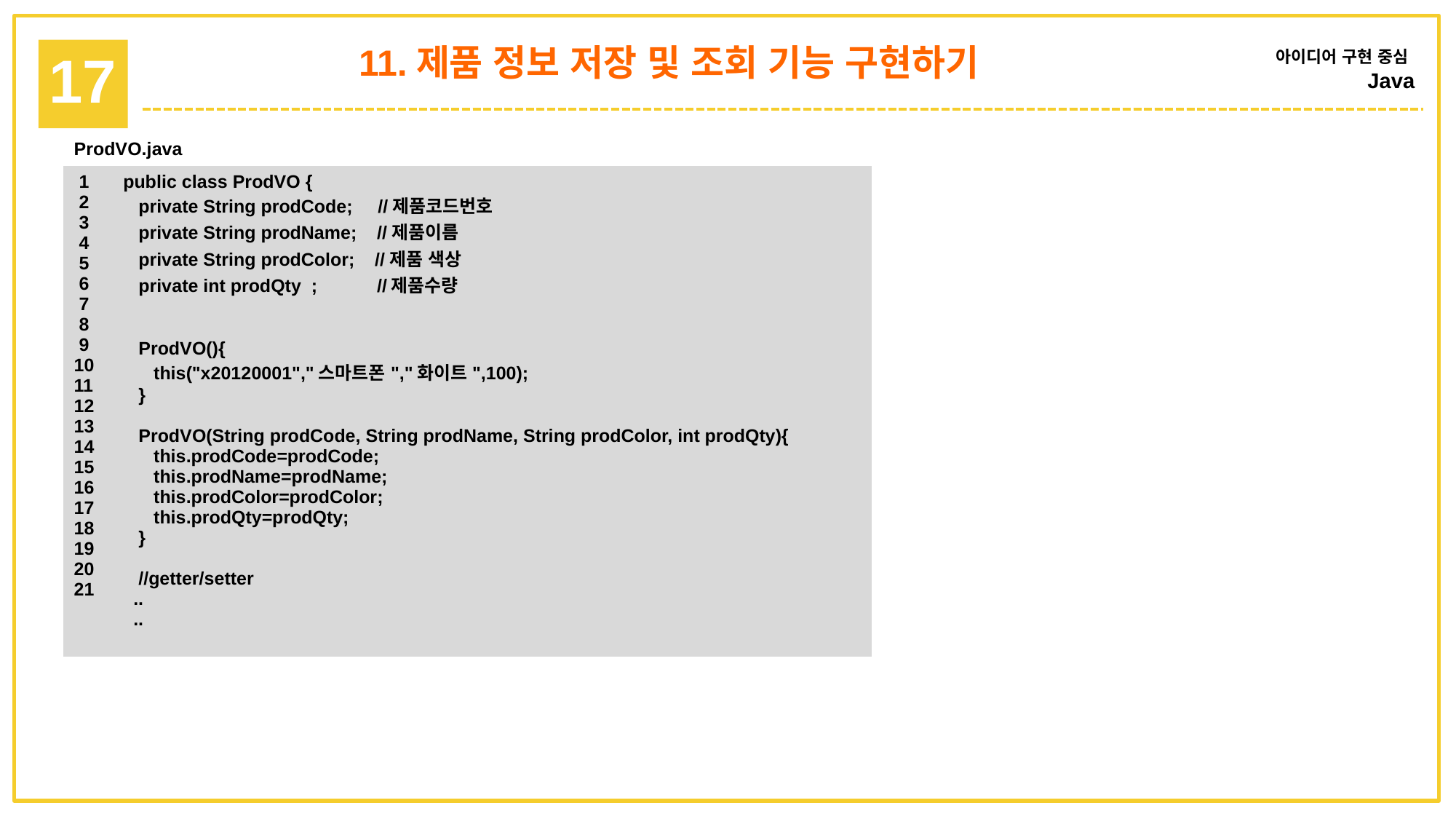

11.제품 정보 저장 및 조회 기능 구현하기
아이디어 구현 중심
Java
17

| ProdVO.java |  |
| --- | --- |
| 1 2 3 4 5 6 7 8 9 10 11 12 13 14 15 16 17 18 19 20 21 | public class ProdVO { private String prodCode; //제품코드번호 private String prodName; //제품이름 private String prodColor; //제품 색상 private int prodQty ; //제품수량 ProdVO(){ this("x20120001","스마트폰","화이트",100); } ProdVO(String prodCode, String prodName, String prodColor, int prodQty){ this.prodCode=prodCode; this.prodName=prodName; this.prodColor=prodColor; this.prodQty=prodQty; } //getter/setter .. .. |